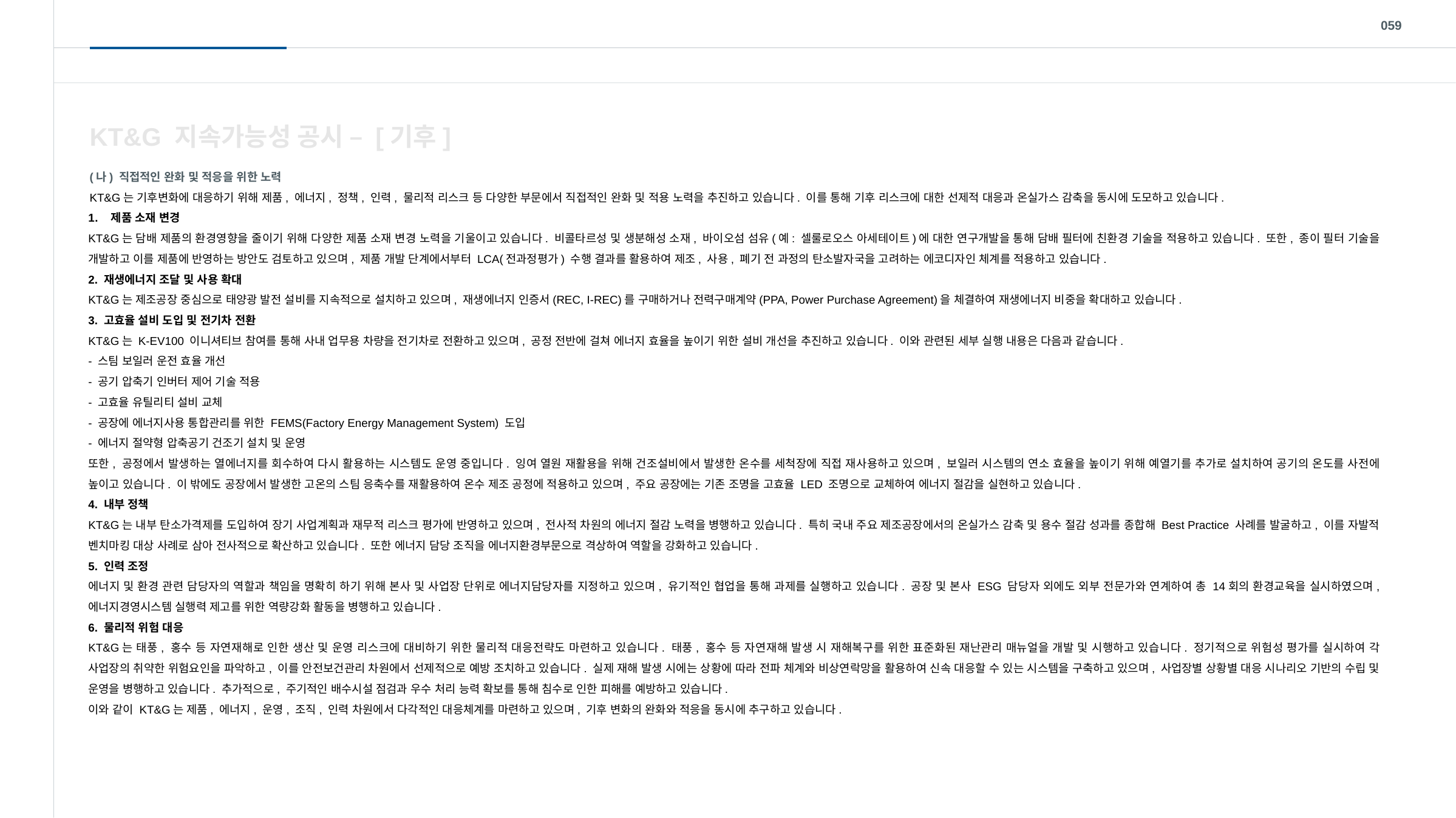

059
KT&G 지속가능성 공시 – [기후]
(나) 직접적인 완화 및 적응을 위한 노력
KT&G는 기후변화에 대응하기 위해 제품, 에너지, 정책, 인력, 물리적 리스크 등 다양한 부문에서 직접적인 완화 및 적용 노력을 추진하고 있습니다. 이를 통해 기후 리스크에 대한 선제적 대응과 온실가스 감축을 동시에 도모하고 있습니다.
제품 소재 변경
KT&G는 담배 제품의 환경영향을 줄이기 위해 다양한 제품 소재 변경 노력을 기울이고 있습니다. 비콜타르성 및 생분해성 소재, 바이오섬 섬유(예: 셀룰로오스 아세테이트)에 대한 연구개발을 통해 담배 필터에 친환경 기술을 적용하고 있습니다. 또한, 종이 필터 기술을 개발하고 이를 제품에 반영하는 방안도 검토하고 있으며, 제품 개발 단계에서부터 LCA(전과정평가) 수행 결과를 활용하여 제조, 사용, 폐기 전 과정의 탄소발자국을 고려하는 에코디자인 체계를 적용하고 있습니다.
2. 재생에너지 조달 및 사용 확대
KT&G는 제조공장 중심으로 태양광 발전 설비를 지속적으로 설치하고 있으며, 재생에너지 인증서(REC, I-REC)를 구매하거나 전력구매계약(PPA, Power Purchase Agreement)을 체결하여 재생에너지 비중을 확대하고 있습니다.
3. 고효율 설비 도입 및 전기차 전환
KT&G는 K-EV100 이니셔티브 참여를 통해 사내 업무용 차량을 전기차로 전환하고 있으며, 공정 전반에 걸쳐 에너지 효율을 높이기 위한 설비 개선을 추진하고 있습니다. 이와 관련된 세부 실행 내용은 다음과 같습니다.
- 스팀 보일러 운전 효율 개선
- 공기 압축기 인버터 제어 기술 적용
- 고효율 유틸리티 설비 교체
- 공장에 에너지사용 통합관리를 위한 FEMS(Factory Energy Management System) 도입
- 에너지 절약형 압축공기 건조기 설치 및 운영
또한, 공정에서 발생하는 열에너지를 회수하여 다시 활용하는 시스템도 운영 중입니다. 잉여 열원 재활용을 위해 건조설비에서 발생한 온수를 세척장에 직접 재사용하고 있으며, 보일러 시스템의 연소 효율을 높이기 위해 예열기를 추가로 설치하여 공기의 온도를 사전에 높이고 있습니다. 이 밖에도 공장에서 발생한 고온의 스팀 응축수를 재활용하여 온수 제조 공정에 적용하고 있으며, 주요 공장에는 기존 조명을 고효율 LED 조명으로 교체하여 에너지 절감을 실현하고 있습니다.
4. 내부 정책
KT&G는 내부 탄소가격제를 도입하여 장기 사업계획과 재무적 리스크 평가에 반영하고 있으며, 전사적 차원의 에너지 절감 노력을 병행하고 있습니다. 특히 국내 주요 제조공장에서의 온실가스 감축 및 용수 절감 성과를 종합해 Best Practice 사례를 발굴하고, 이를 자발적 벤치마킹 대상 사례로 삼아 전사적으로 확산하고 있습니다. 또한 에너지 담당 조직을 에너지환경부문으로 격상하여 역할을 강화하고 있습니다.
5. 인력 조정
에너지 및 환경 관련 담당자의 역할과 책임을 명확히 하기 위해 본사 및 사업장 단위로 에너지담당자를 지정하고 있으며, 유기적인 협업을 통해 과제를 실행하고 있습니다. 공장 및 본사 ESG 담당자 외에도 외부 전문가와 연계하여 총 14회의 환경교육을 실시하였으며, 에너지경영시스템 실행력 제고를 위한 역량강화 활동을 병행하고 있습니다.
6. 물리적 위험 대응
KT&G는 태풍, 홍수 등 자연재해로 인한 생산 및 운영 리스크에 대비하기 위한 물리적 대응전략도 마련하고 있습니다. 태풍, 홍수 등 자연재해 발생 시 재해복구를 위한 표준화된 재난관리 매뉴얼을 개발 및 시행하고 있습니다. 정기적으로 위험성 평가를 실시하여 각 사업장의 취약한 위험요인을 파악하고, 이를 안전보건관리 차원에서 선제적으로 예방 조치하고 있습니다. 실제 재해 발생 시에는 상황에 따라 전파 체계와 비상연락망을 활용하여 신속 대응할 수 있는 시스템을 구축하고 있으며, 사업장별 상황별 대응 시나리오 기반의 수립 및 운영을 병행하고 있습니다. 추가적으로, 주기적인 배수시설 점검과 우수 처리 능력 확보를 통해 침수로 인한 피해를 예방하고 있습니다.
이와 같이 KT&G는 제품, 에너지, 운영, 조직, 인력 차원에서 다각적인 대응체계를 마련하고 있으며, 기후 변화의 완화와 적응을 동시에 추구하고 있습니다.